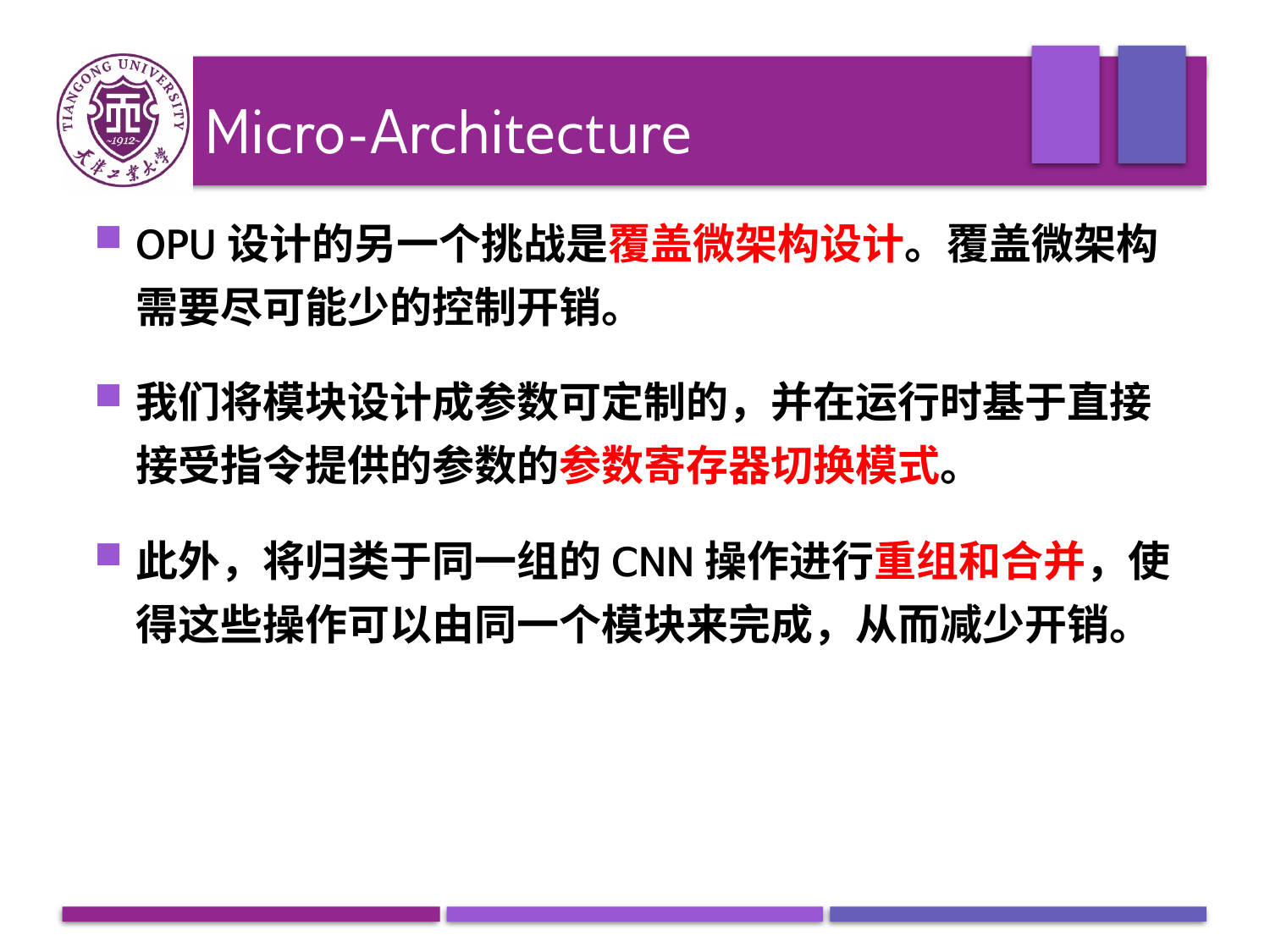

# Micro-Architecture
OPU设计的另一个挑战是覆盖微架构设计。覆盖微架构需要尽可能少的控制开销。
我们将模块设计成参数可定制的，并在运行时基于直接接受指令提供的参数的参数寄存器切换模式。
此外，将归类于同一组的CNN操作进行重组和合并，使得这些操作可以由同一个模块来完成，从而减少开销。